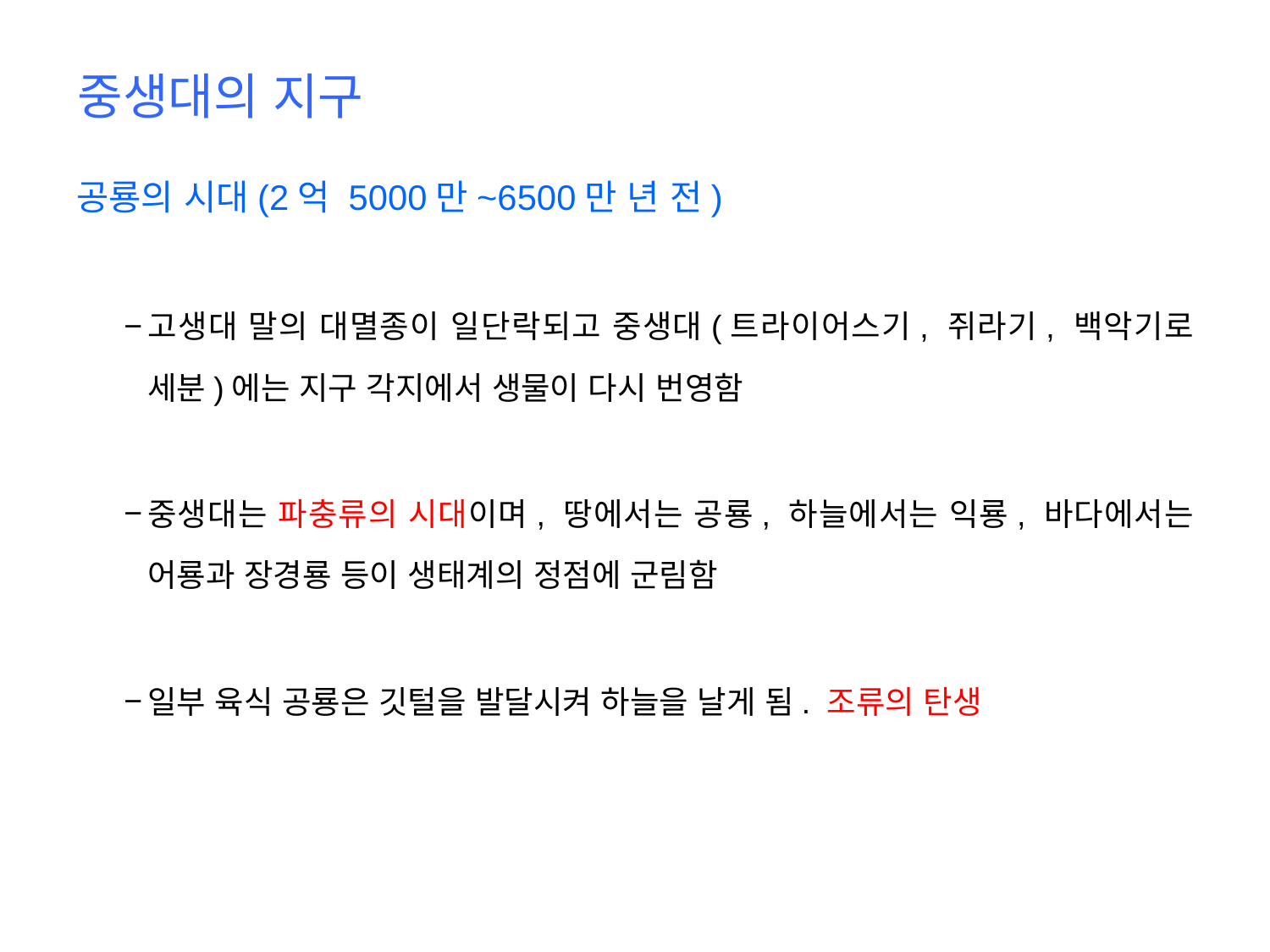

# 중생대의 지구
공룡의 시대(2억 5000만~6500만 년 전)

고생대 말의 대멸종이 일단락되고 중생대(트라이어스기, 쥐라기, 백악기로 세분)에는 지구 각지에서 생물이 다시 번영함

중생대는 파충류의 시대이며, 땅에서는 공룡, 하늘에서는 익룡, 바다에서는 어룡과 장경룡 등이 생태계의 정점에 군림함

일부 육식 공룡은 깃털을 발달시켜 하늘을 날게 됨. 조류의 탄생